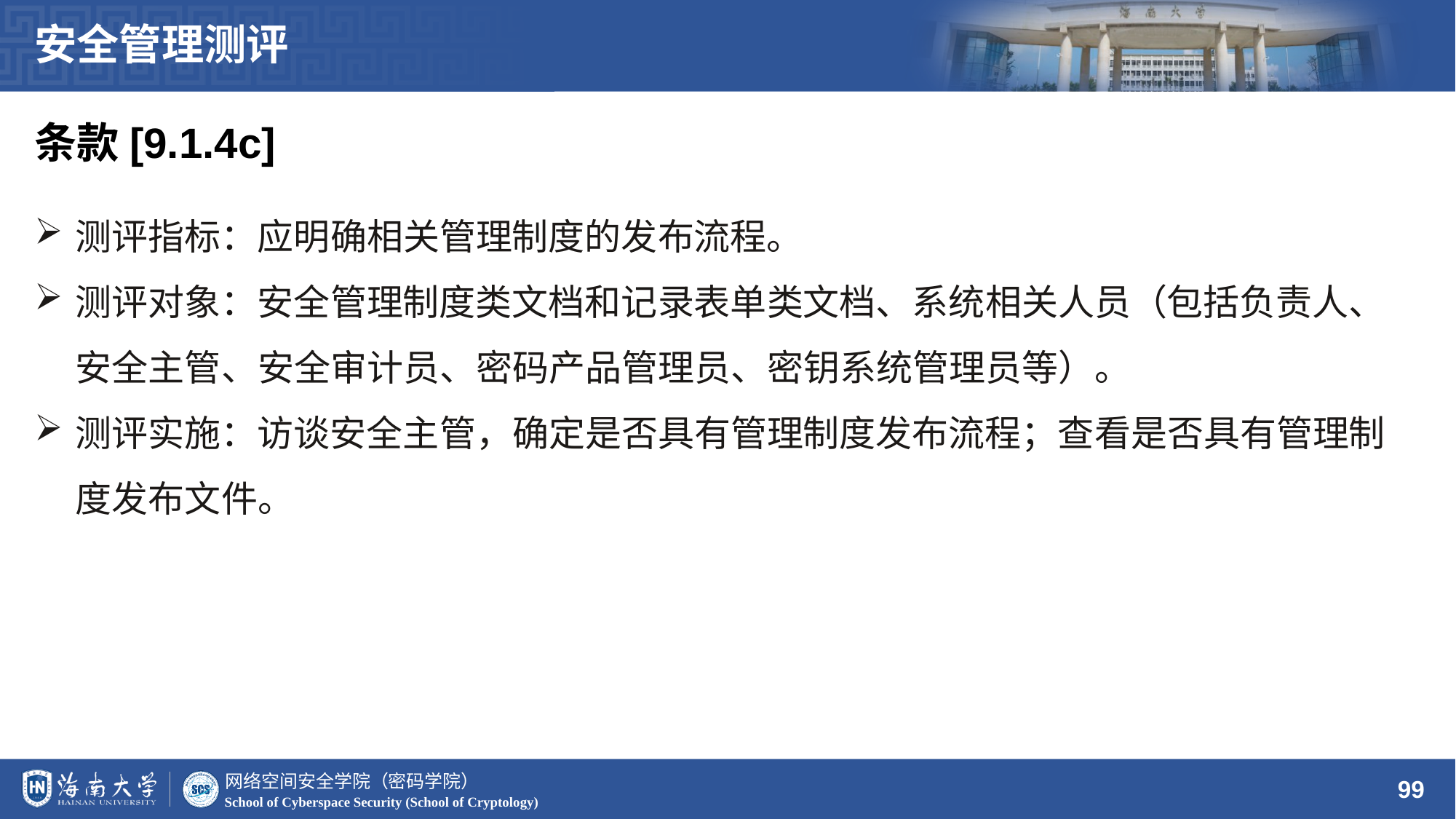

安全管理测评
条款[9.1.4c]
测评指标：应明确相关管理制度的发布流程。
测评对象：安全管理制度类文档和记录表单类文档、系统相关人员（包括负责人、安全主管、安全审计员、密码产品管理员、密钥系统管理员等）。
测评实施：访谈安全主管，确定是否具有管理制度发布流程；查看是否具有管理制度发布文件。
99